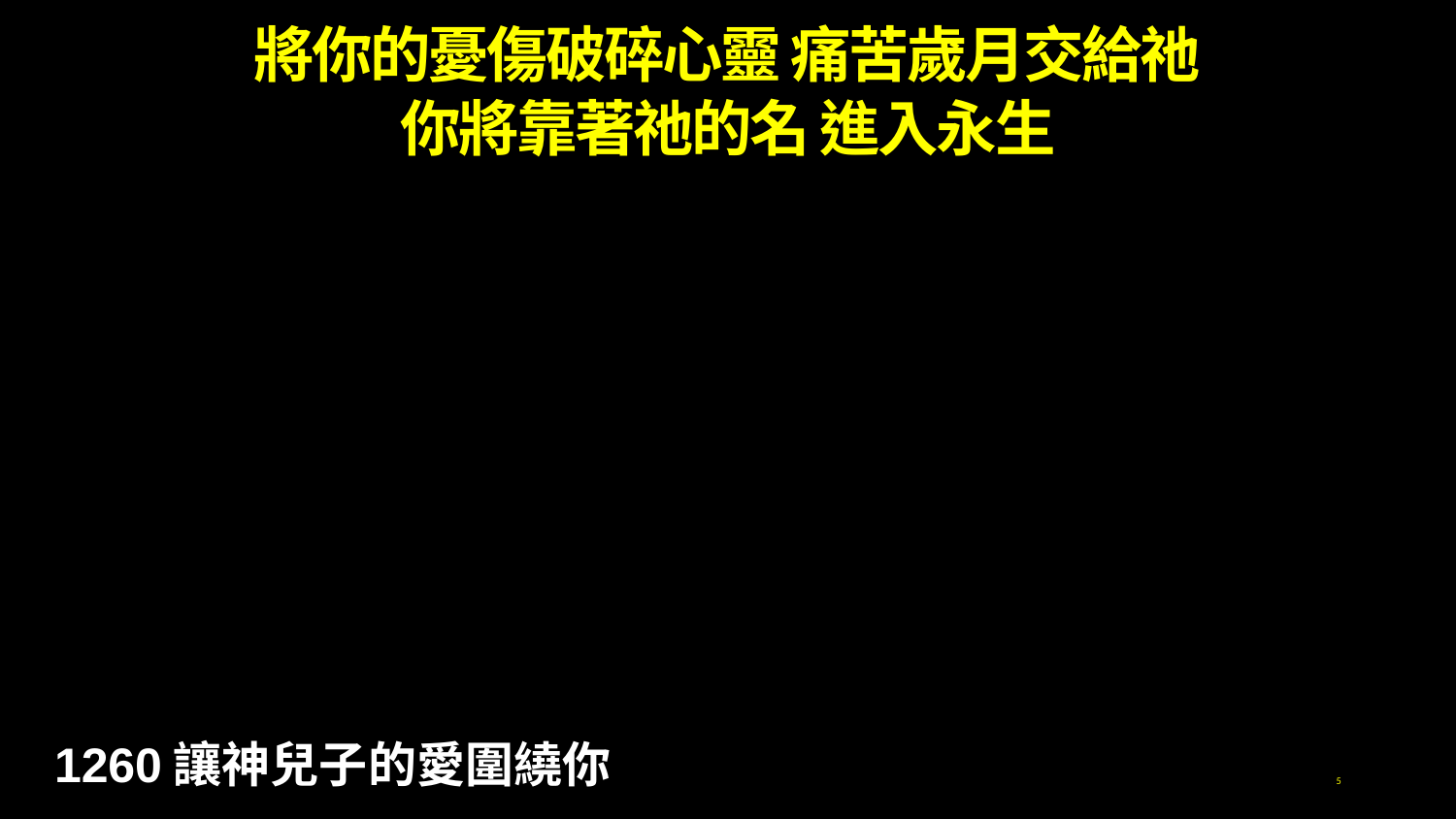

將你的憂傷破碎心靈 痛苦歲月交給祂
你將靠著祂的名 進入永生
1260讓神兒子的愛圍繞你
5